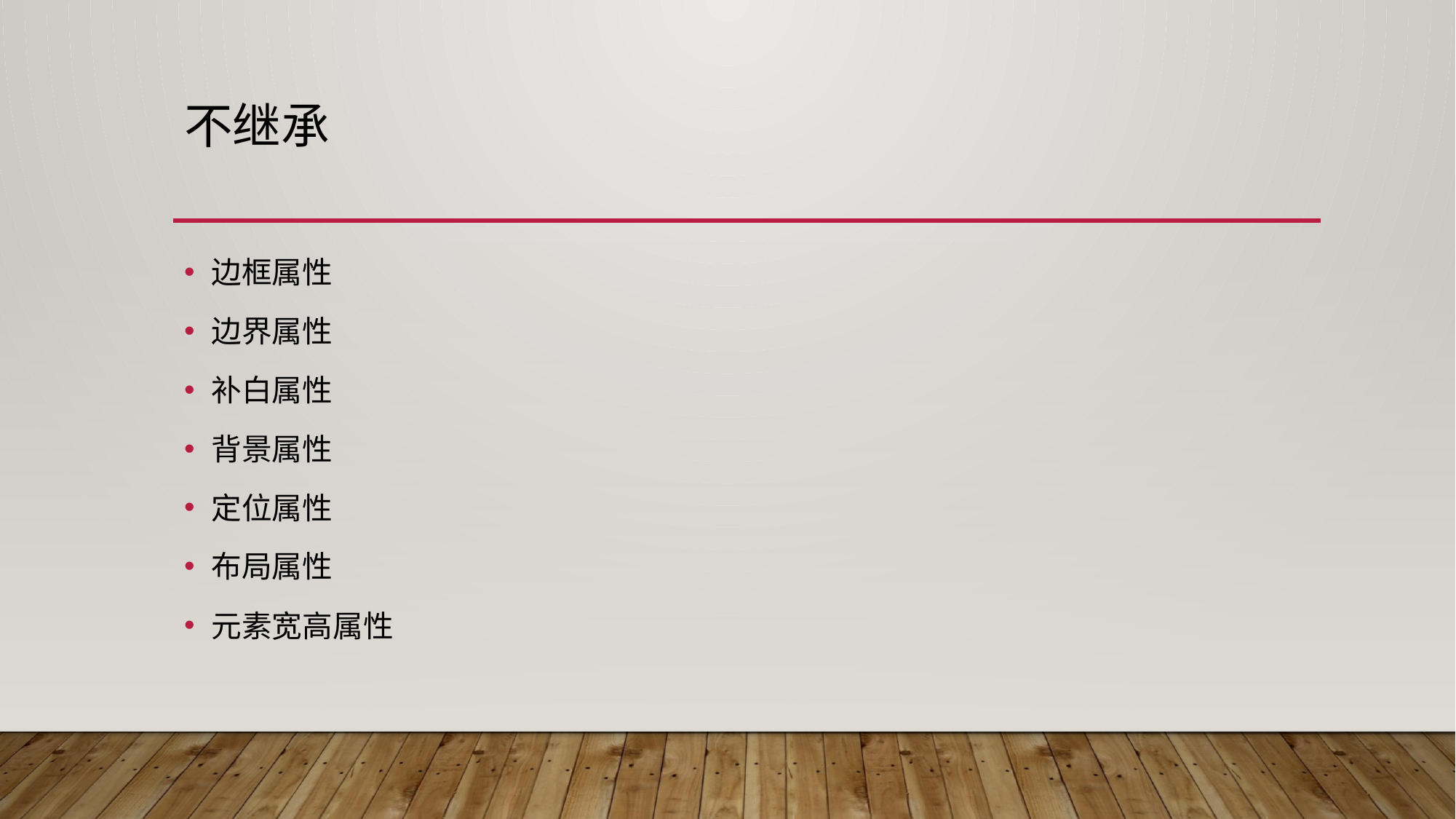

# 不继承
边框属性
边界属性
补白属性
背景属性
定位属性
布局属性
元素宽高属性